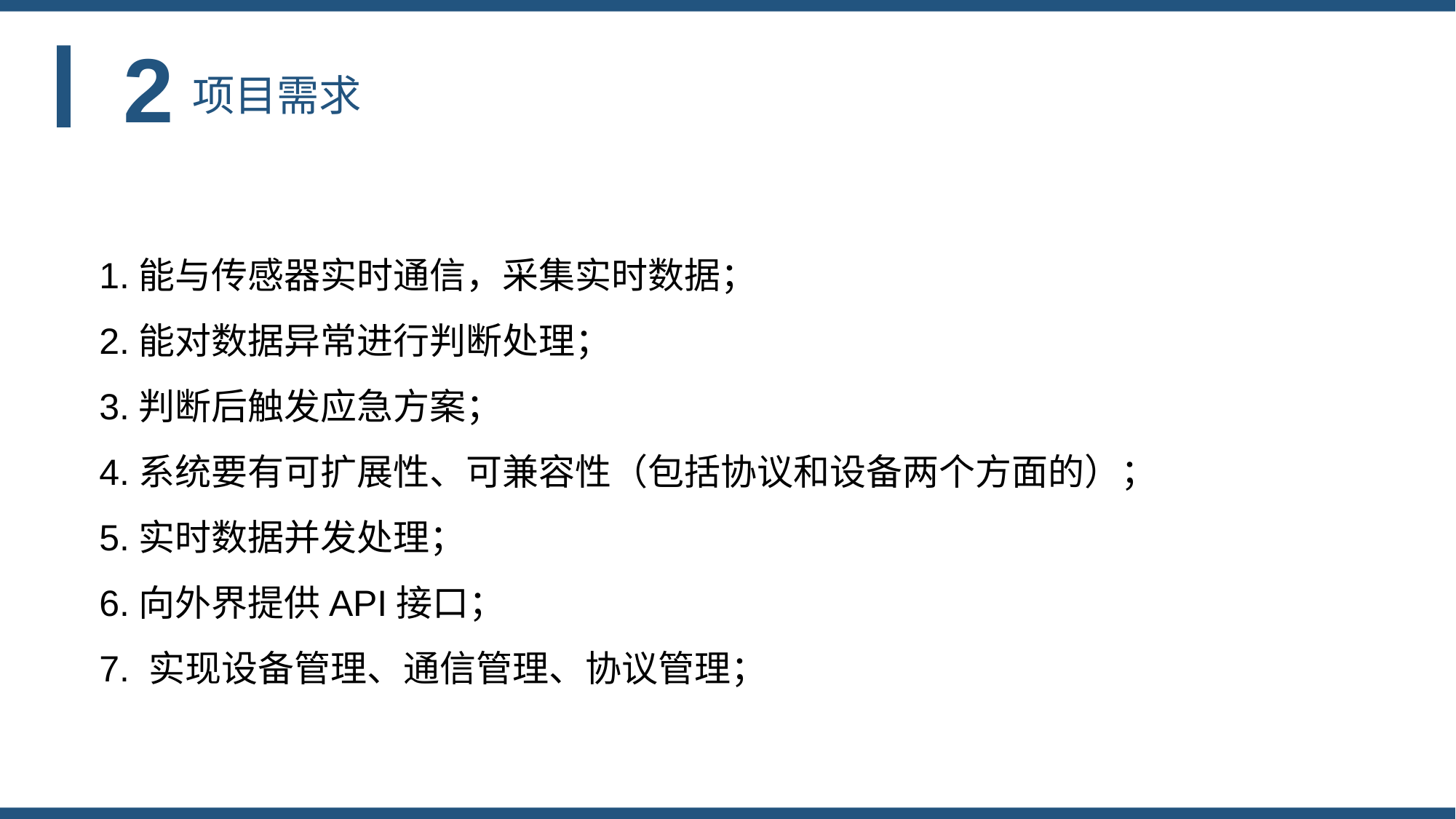

2

项目需求
1.能与传感器实时通信，采集实时数据；
2.能对数据异常进行判断处理；
3.判断后触发应急方案；
4.系统要有可扩展性、可兼容性（包括协议和设备两个方面的）；
5.实时数据并发处理；
6.向外界提供API接口；
7. 实现设备管理、通信管理、协议管理；